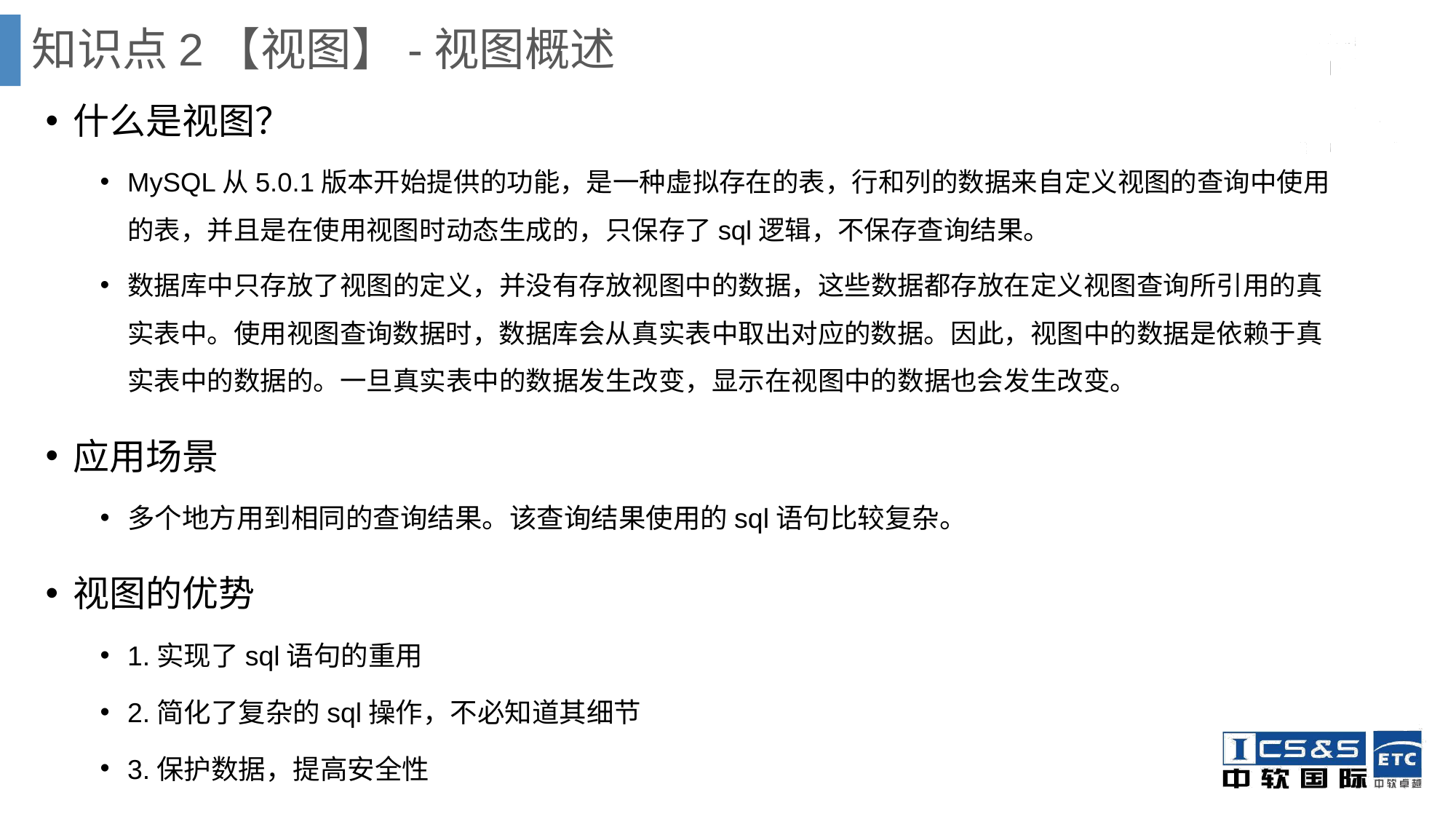

知识点2【视图】-视图概述
什么是视图？
MySQL从5.0.1版本开始提供的功能，是一种虚拟存在的表，行和列的数据来自定义视图的查询中使用的表，并且是在使用视图时动态生成的，只保存了sql逻辑，不保存查询结果。
数据库中只存放了视图的定义，并没有存放视图中的数据，这些数据都存放在定义视图查询所引用的真实表中。使用视图查询数据时，数据库会从真实表中取出对应的数据。因此，视图中的数据是依赖于真实表中的数据的。一旦真实表中的数据发生改变，显示在视图中的数据也会发生改变。
应用场景
多个地方用到相同的查询结果。该查询结果使用的sql语句比较复杂。
视图的优势
1.实现了sql语句的重用
2.简化了复杂的sql操作，不必知道其细节
3.保护数据，提高安全性